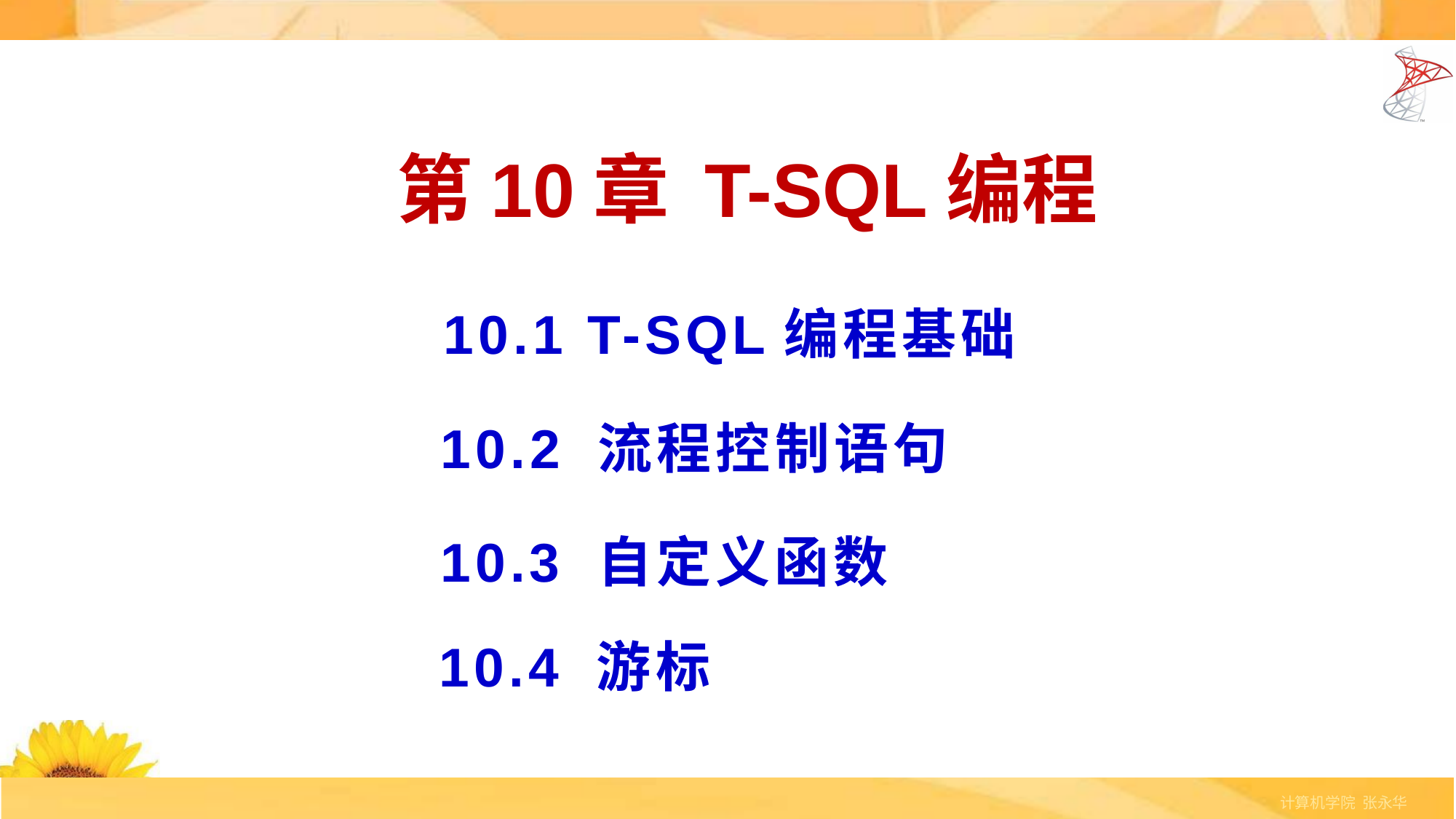

第10章 T-SQL编程
10.1 T-SQL编程基础
10.2 流程控制语句
10.3 自定义函数
10.4 游标